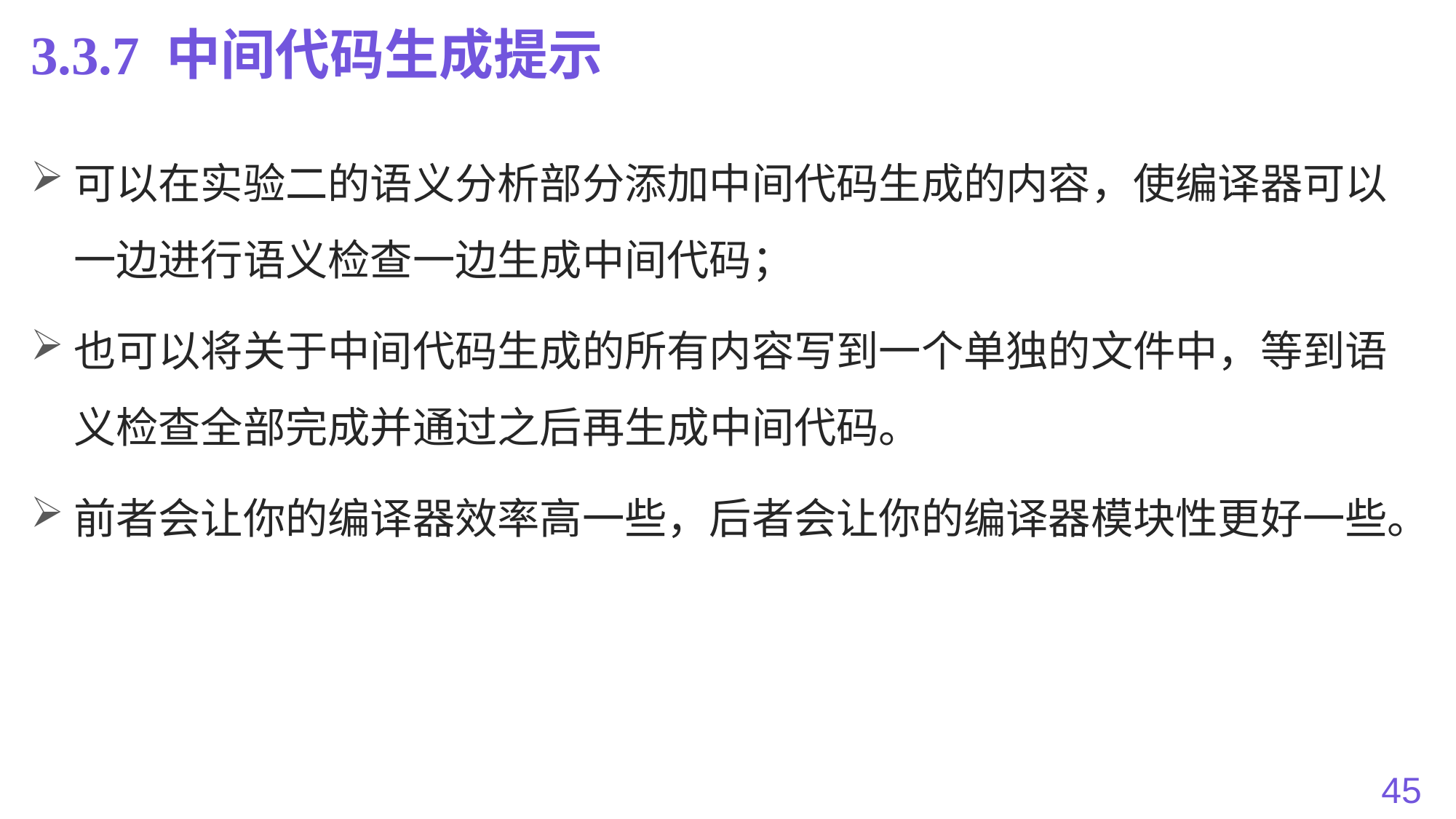

# 3.3.7 中间代码生成提示
可以在实验二的语义分析部分添加中间代码生成的内容，使编译器可以一边进行语义检查一边生成中间代码；
也可以将关于中间代码生成的所有内容写到一个单独的文件中，等到语义检查全部完成并通过之后再生成中间代码。
前者会让你的编译器效率高一些，后者会让你的编译器模块性更好一些。
45